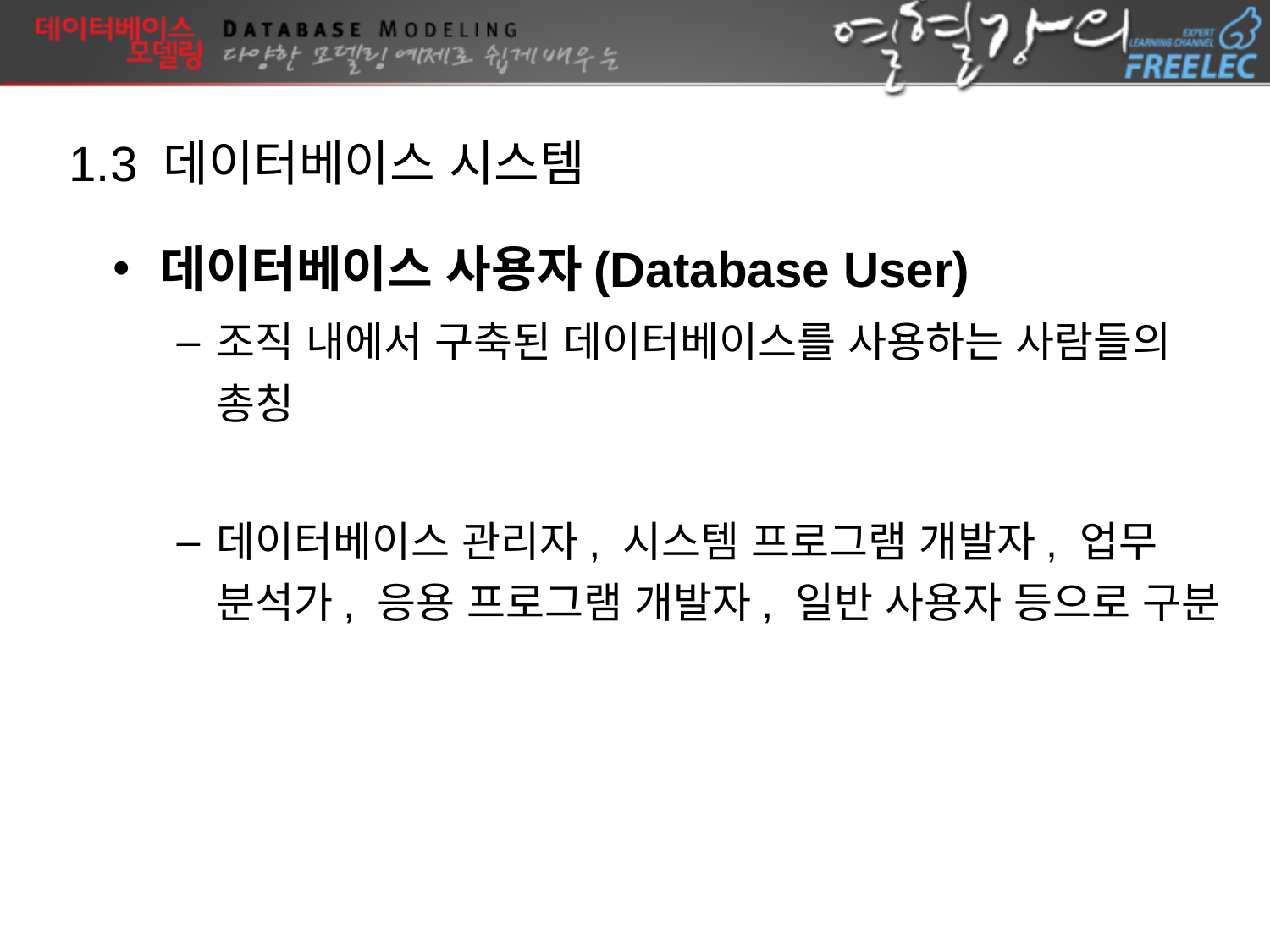

1.3 데이터베이스 시스템
데이터베이스 사용자(Database User)
조직 내에서 구축된 데이터베이스를 사용하는 사람들의 총칭

데이터베이스 관리자, 시스템 프로그램 개발자, 업무 분석가, 응용 프로그램 개발자, 일반 사용자 등으로 구분